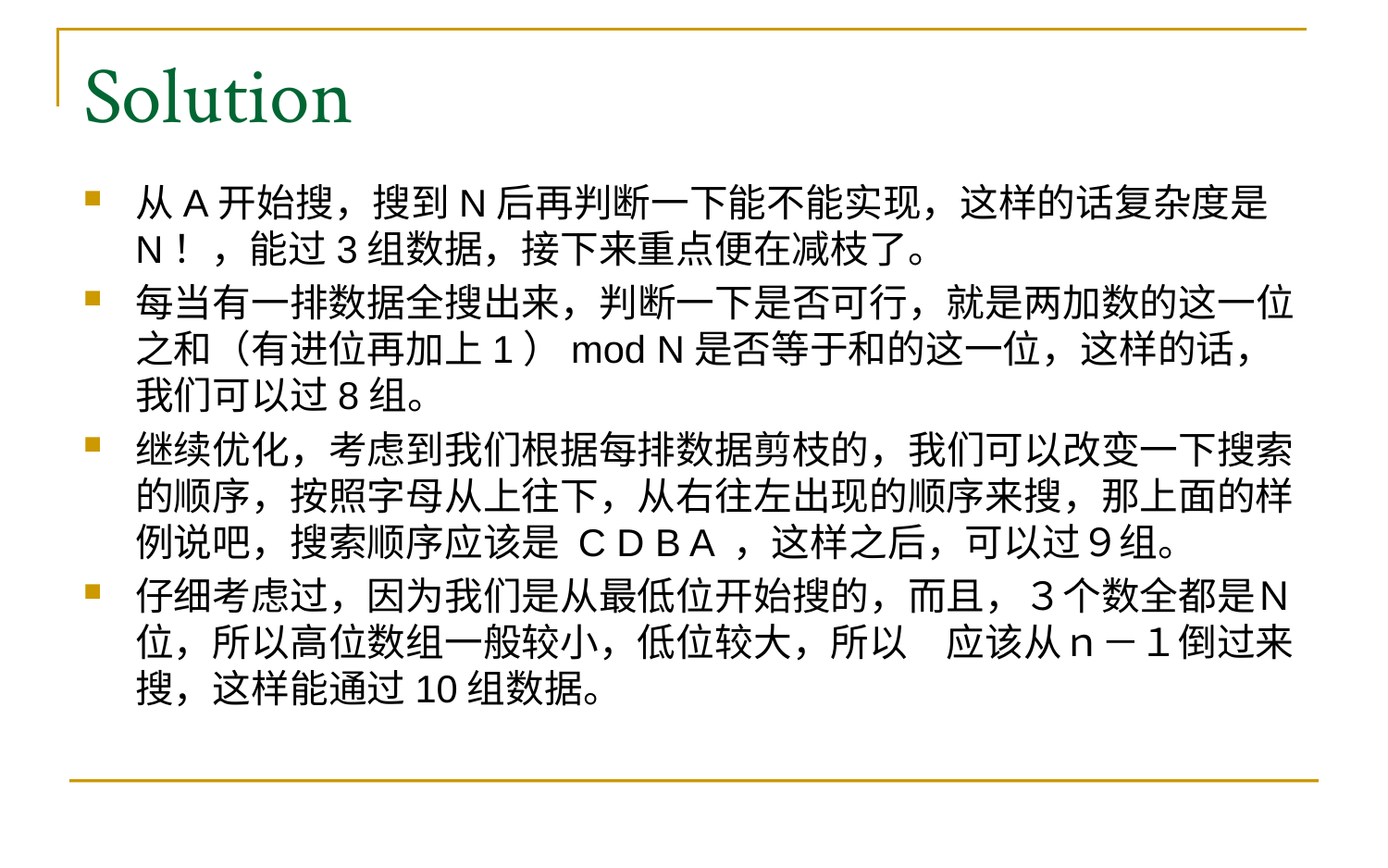

# Solution
从A开始搜，搜到N后再判断一下能不能实现，这样的话复杂度是N！，能过3组数据，接下来重点便在减枝了。
每当有一排数据全搜出来，判断一下是否可行，就是两加数的这一位之和（有进位再加上1）mod N是否等于和的这一位，这样的话，我们可以过8组。
继续优化，考虑到我们根据每排数据剪枝的，我们可以改变一下搜索的顺序，按照字母从上往下，从右往左出现的顺序来搜，那上面的样例说吧，搜索顺序应该是 C D B A ，这样之后，可以过９组。
仔细考虑过，因为我们是从最低位开始搜的，而且，３个数全都是Ｎ位，所以高位数组一般较小，低位较大，所以　应该从ｎ－１倒过来搜，这样能通过10组数据。